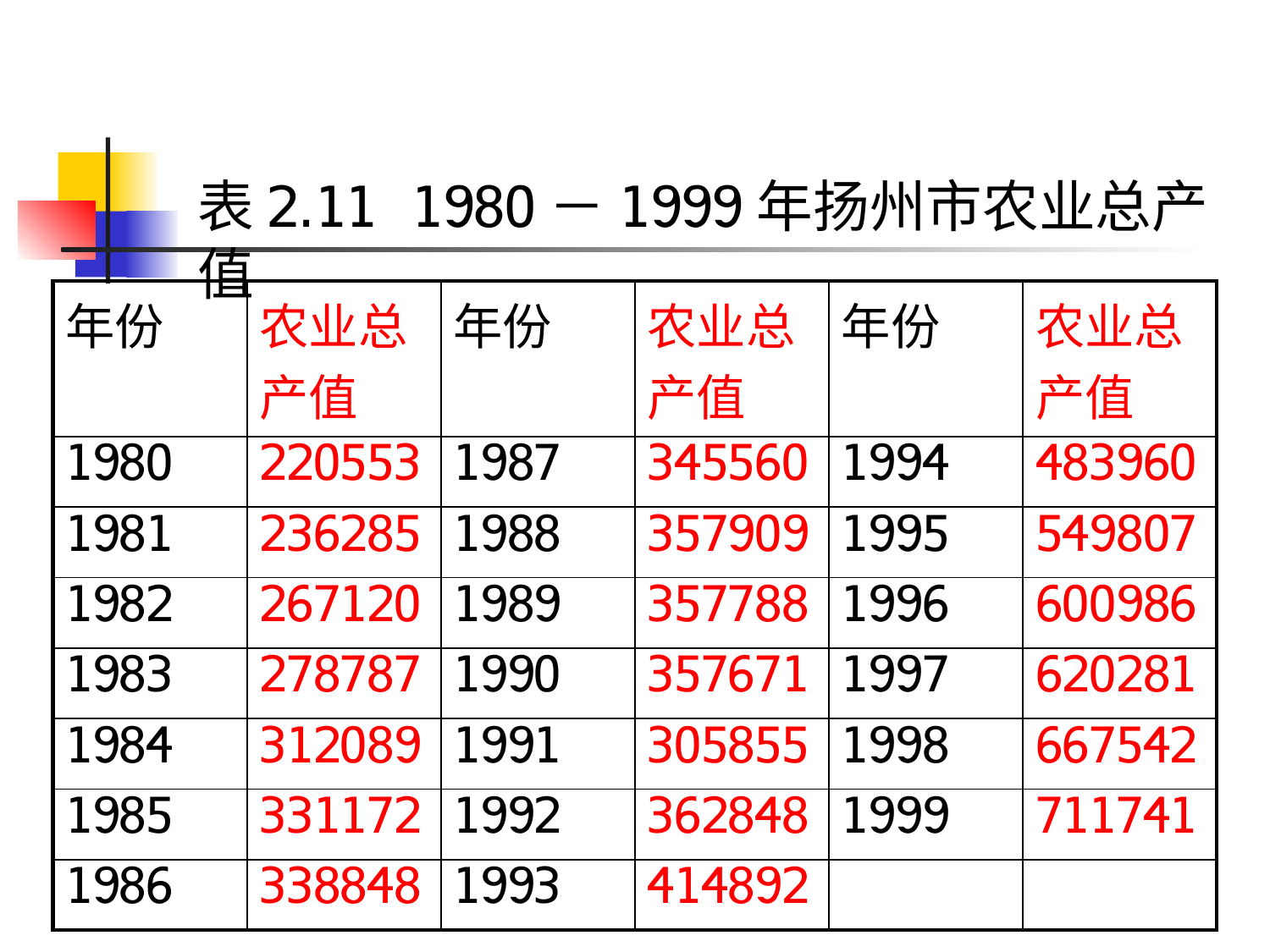

表2.11  1980－1999年扬州市农业总产值
| 年份 | 农业总产值 | 年份 | 农业总产值 | 年份 | 农业总产值 |
| --- | --- | --- | --- | --- | --- |
| 1980 | 220553 | 1987 | 345560 | 1994 | 483960 |
| 1981 | 236285 | 1988 | 357909 | 1995 | 549807 |
| 1982 | 267120 | 1989 | 357788 | 1996 | 600986 |
| 1983 | 278787 | 1990 | 357671 | 1997 | 620281 |
| 1984 | 312089 | 1991 | 305855 | 1998 | 667542 |
| 1985 | 331172 | 1992 | 362848 | 1999 | 711741 |
| 1986 | 338848 | 1993 | 414892 |  |  |